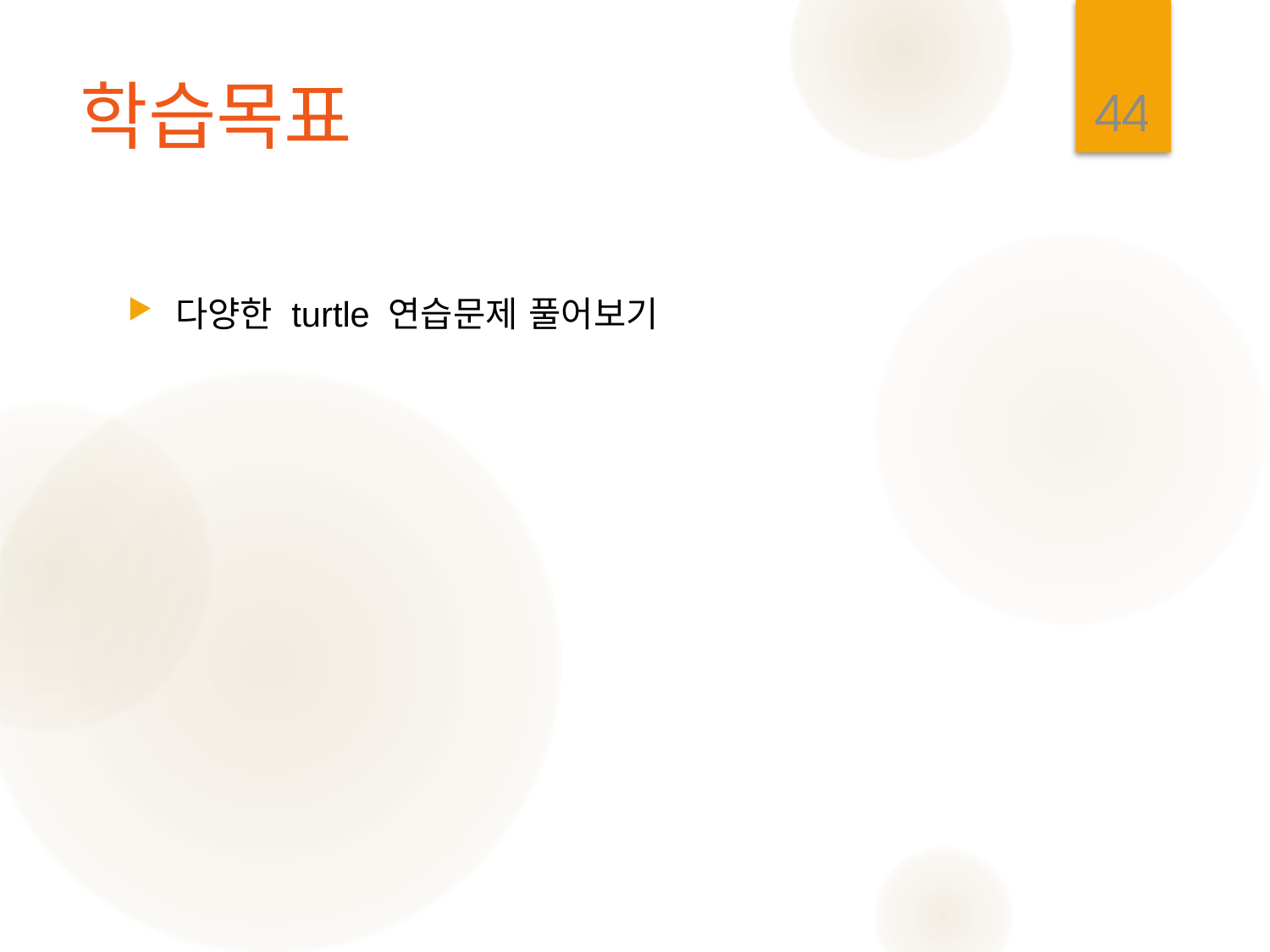

44
# 학습목표
다양한 turtle 연습문제 풀어보기